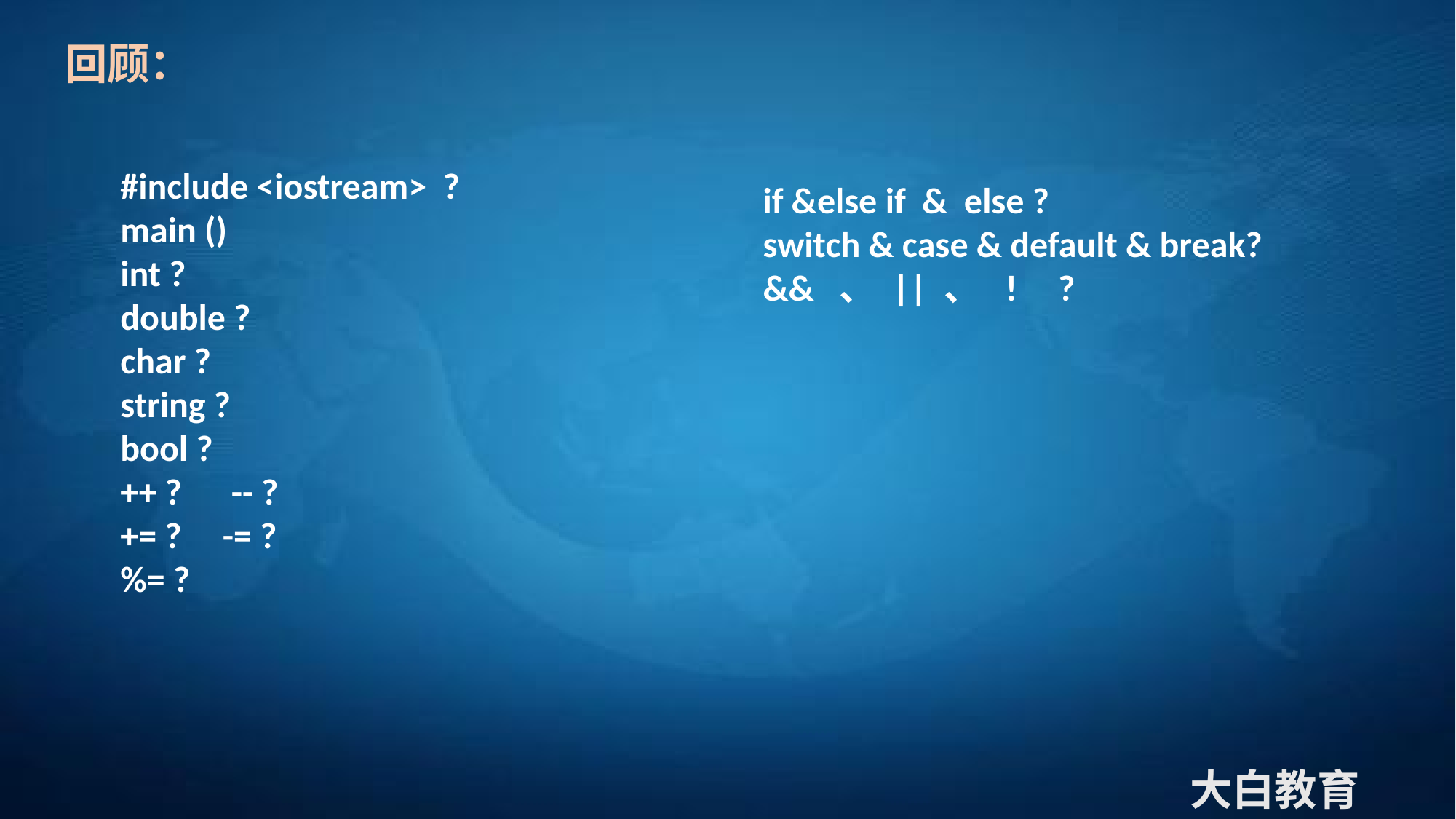

回顾：
#include <iostream>  ?
main ()
int ?
double ?
char ?
string ?
bool ?
++ ?      -- ?
+= ?     -= ?
%= ?
if &else if  &  else ?
switch & case & default & break?
&&  、 || 、  !     ?
大白教育